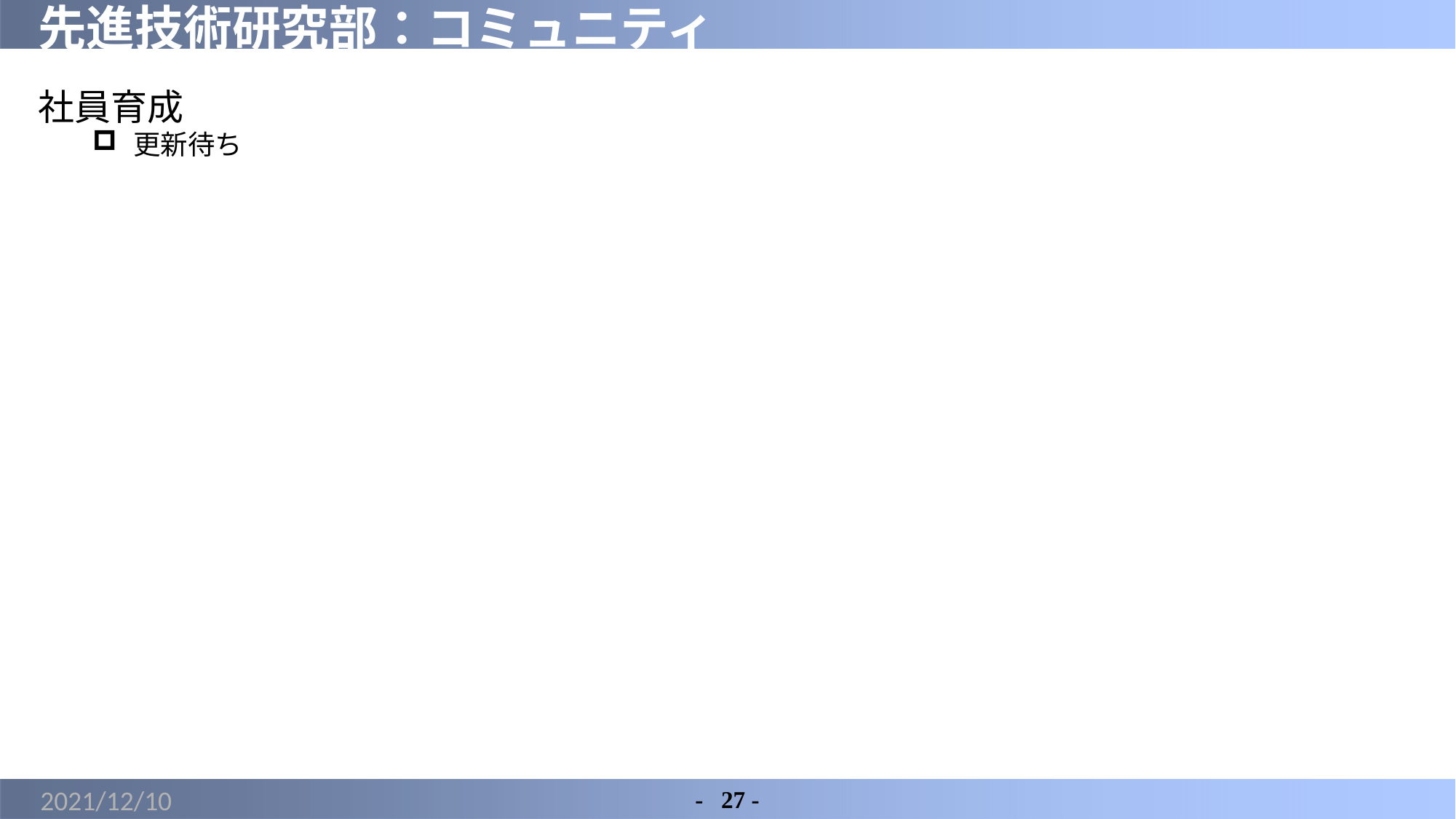

# 先進技術研究部：コミュニティ
社員育成
更新待ち
2021/12/10
-	27 -